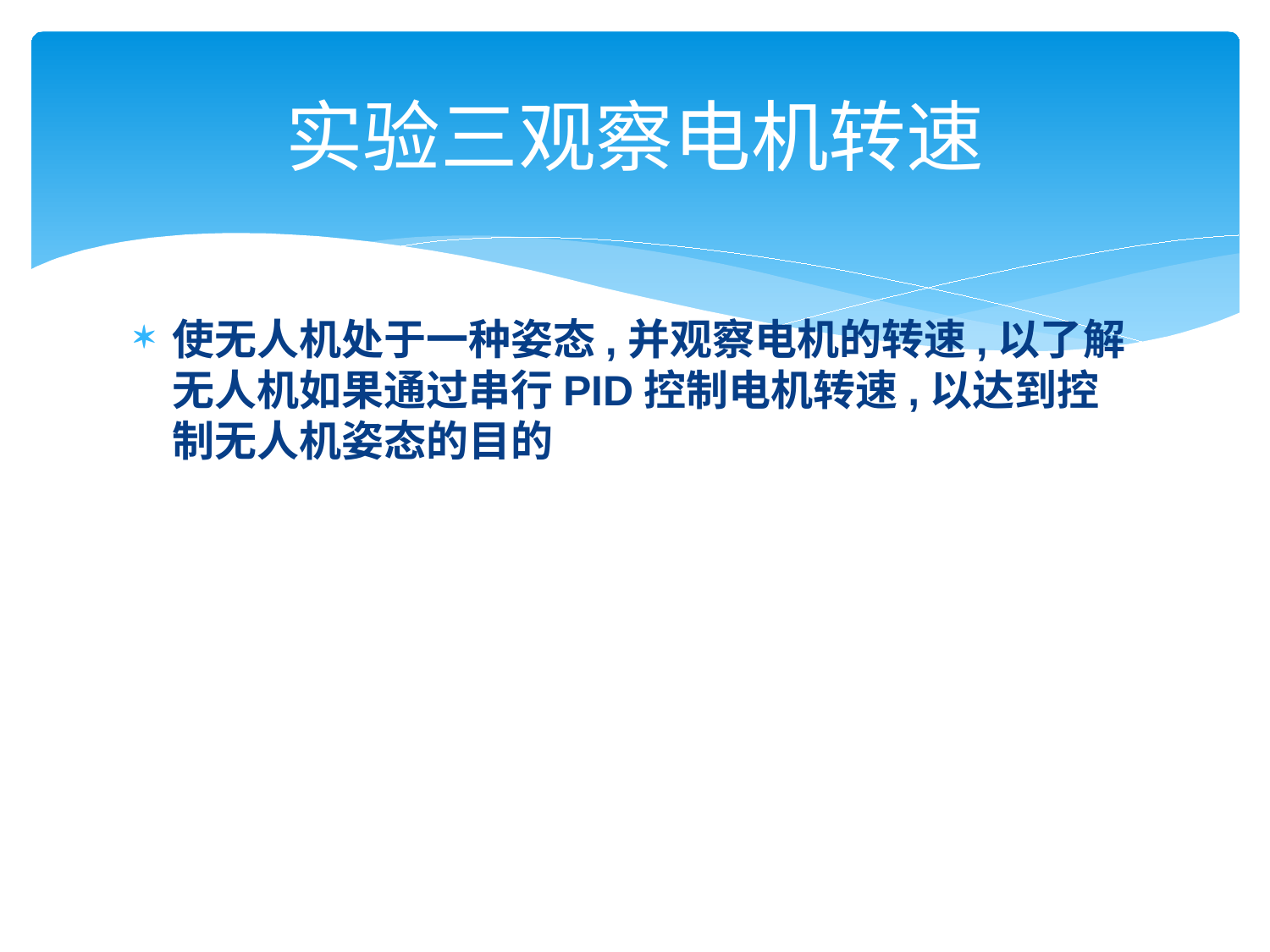

# 实验三观察电机转速
使无人机处于一种姿态,并观察电机的转速,以了解无人机如果通过串行PID控制电机转速,以达到控制无人机姿态的目的